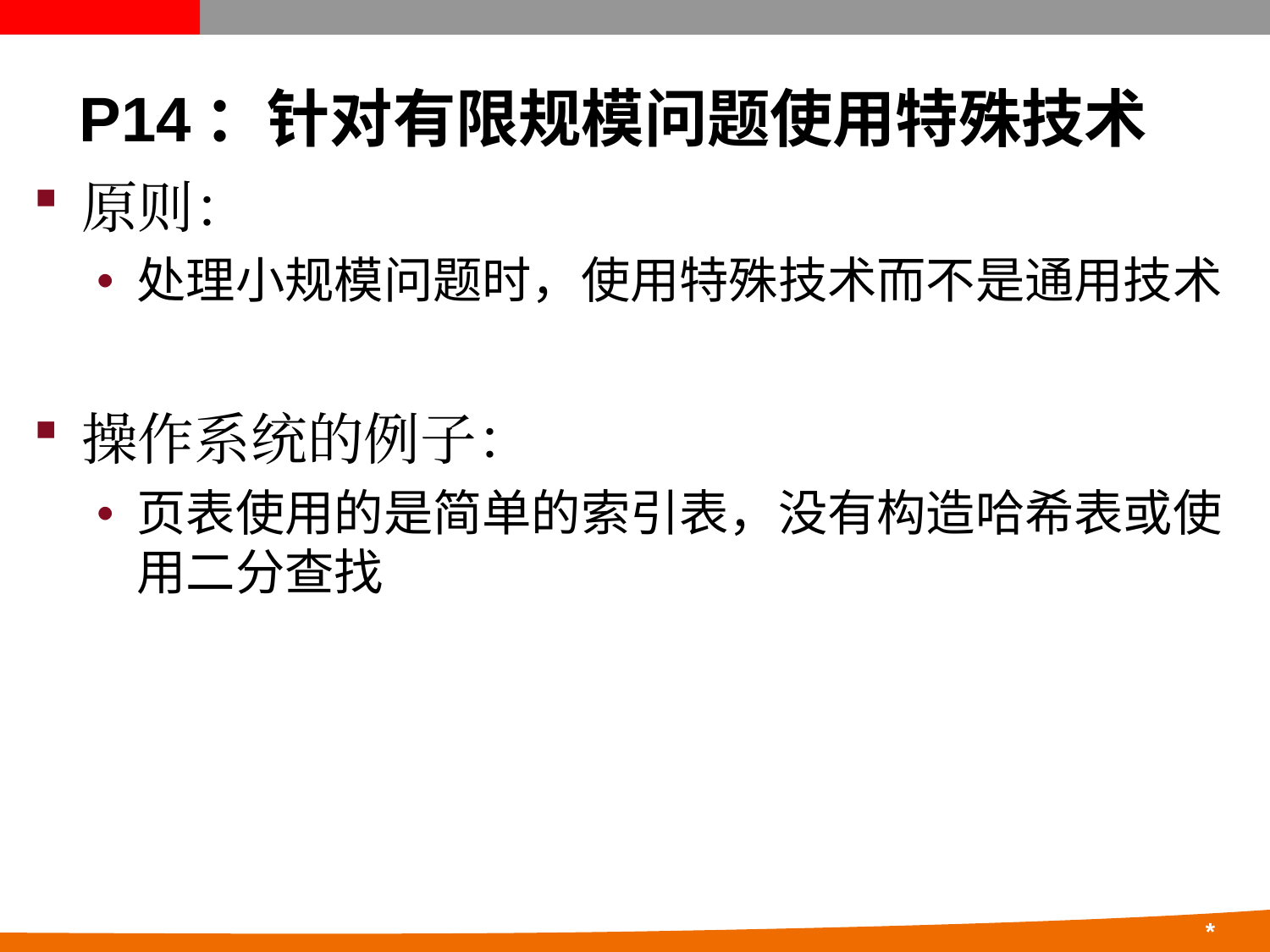

# P14：针对有限规模问题使用特殊技术
原则：
处理小规模问题时，使用特殊技术而不是通用技术

操作系统的例子：
页表使用的是简单的索引表，没有构造哈希表或使用二分查找